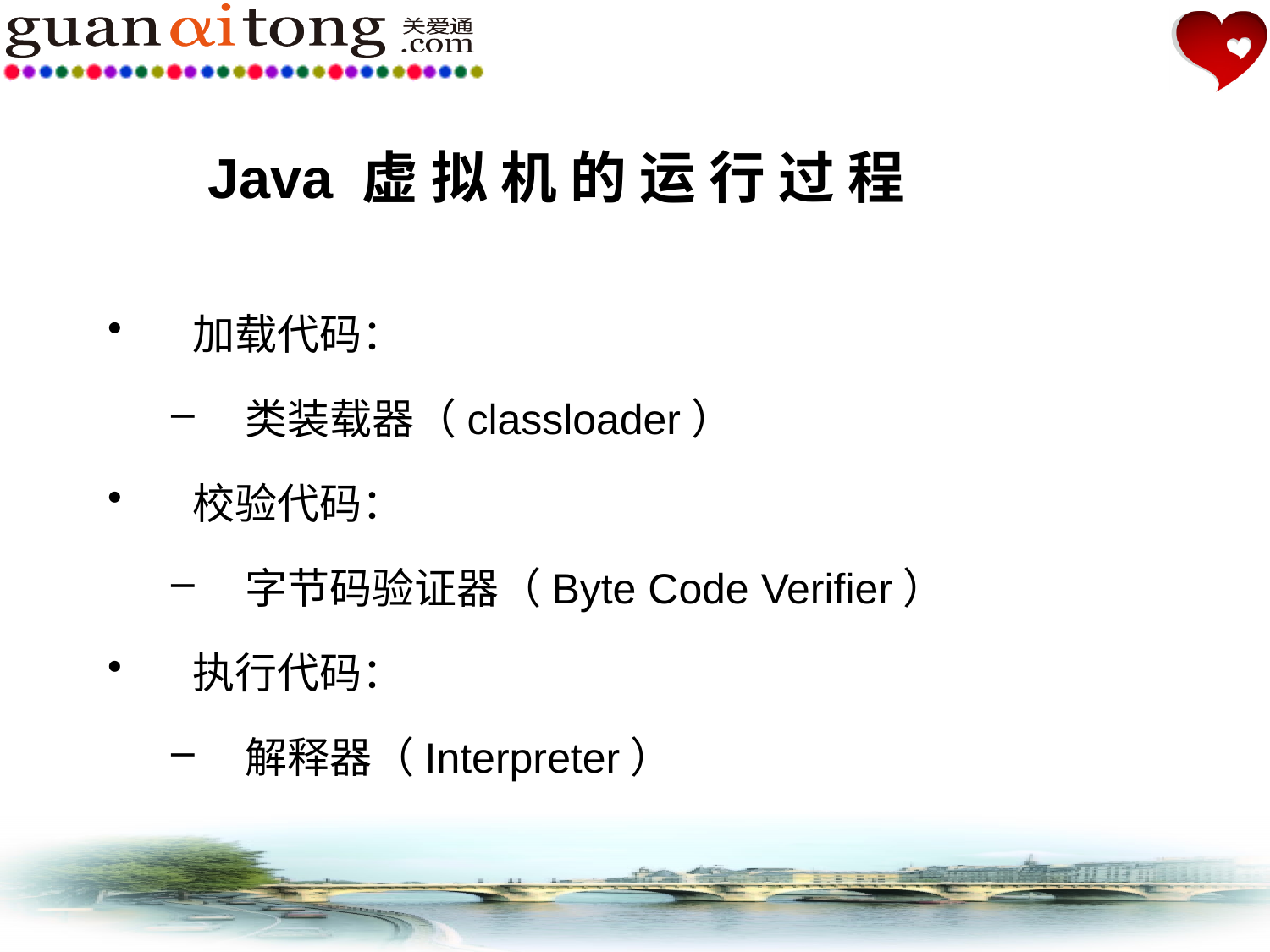

# Java 虚 拟 机 的 运 行 过 程
加载代码：
类装载器（classloader）
校验代码：
字节码验证器（Byte Code Verifier）
执行代码：
解释器（Interpreter）